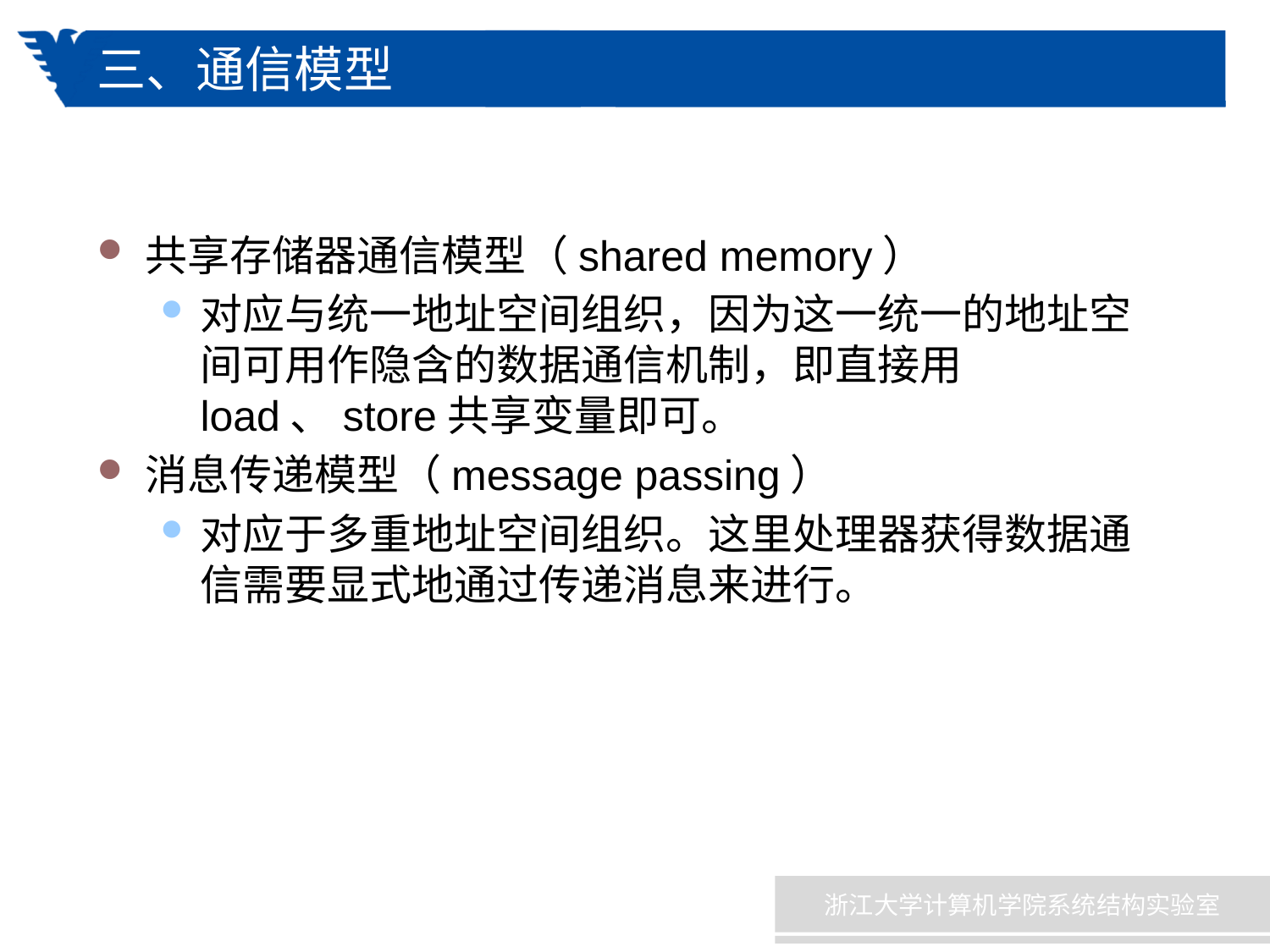

# 三、通信模型
共享存储器通信模型（shared memory）
对应与统一地址空间组织，因为这一统一的地址空间可用作隐含的数据通信机制，即直接用load、store共享变量即可。
消息传递模型（message passing）
对应于多重地址空间组织。这里处理器获得数据通信需要显式地通过传递消息来进行。